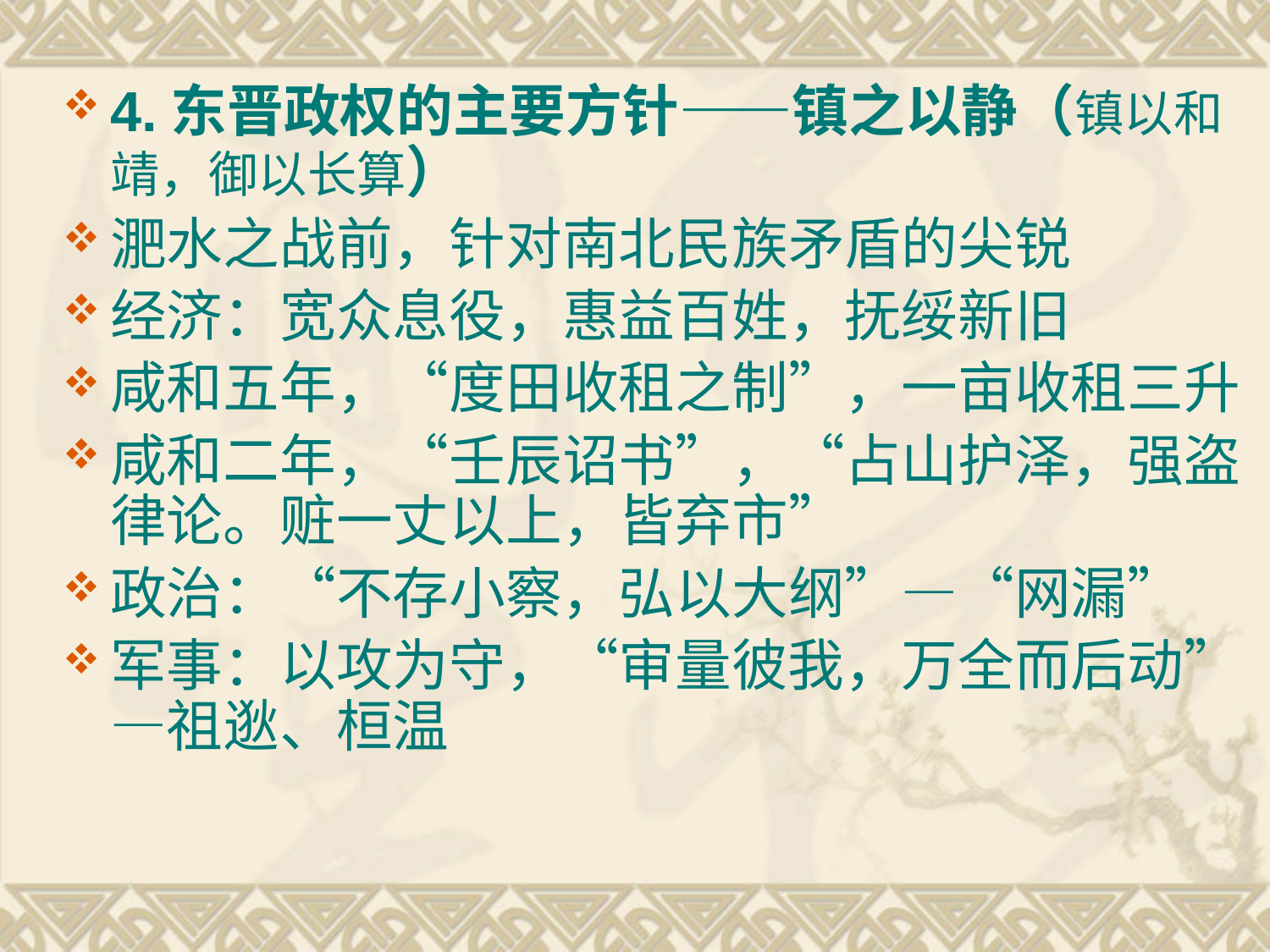

4.东晋政权的主要方针——镇之以静（镇以和靖，御以长算）
淝水之战前，针对南北民族矛盾的尖锐
经济：宽众息役，惠益百姓，抚绥新旧
咸和五年，“度田收租之制”，一亩收租三升
咸和二年，“壬辰诏书”，“占山护泽，强盗律论。赃一丈以上，皆弃市”
政治：“不存小察，弘以大纲”—“网漏”
军事：以攻为守，“审量彼我，万全而后动”—祖逖、桓温